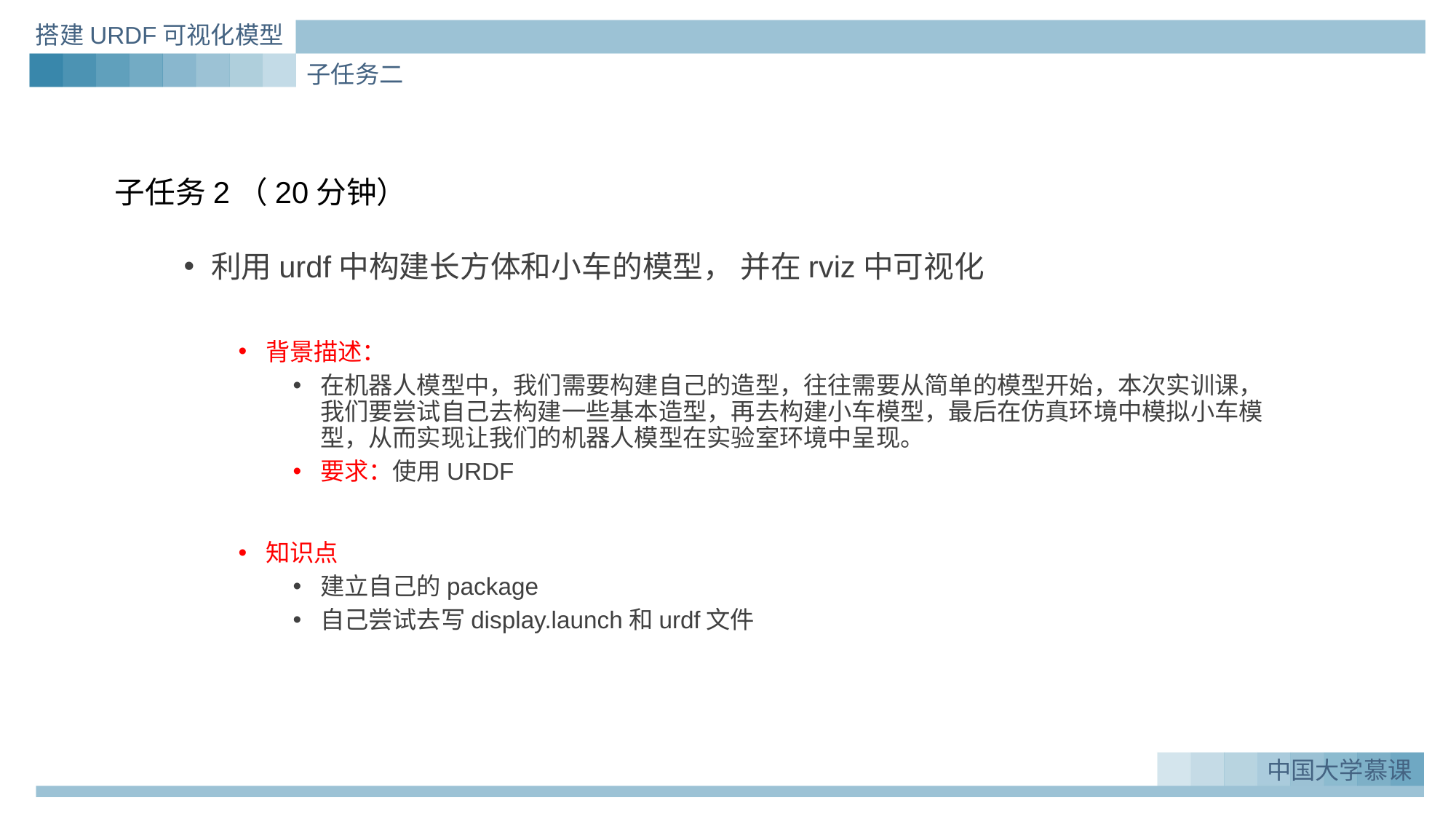

搭建URDF可视化模型
子任务二
# 子任务2（20分钟）
利用urdf中构建长方体和小车的模型， 并在rviz中可视化

背景描述：
在机器人模型中，我们需要构建自己的造型，往往需要从简单的模型开始，本次实训课，我们要尝试自己去构建一些基本造型，再去构建小车模型，最后在仿真环境中模拟小车模型，从而实现让我们的机器人模型在实验室环境中呈现。
要求：使用URDF

知识点
建立自己的package
自己尝试去写display.launch和urdf文件
中国大学慕课